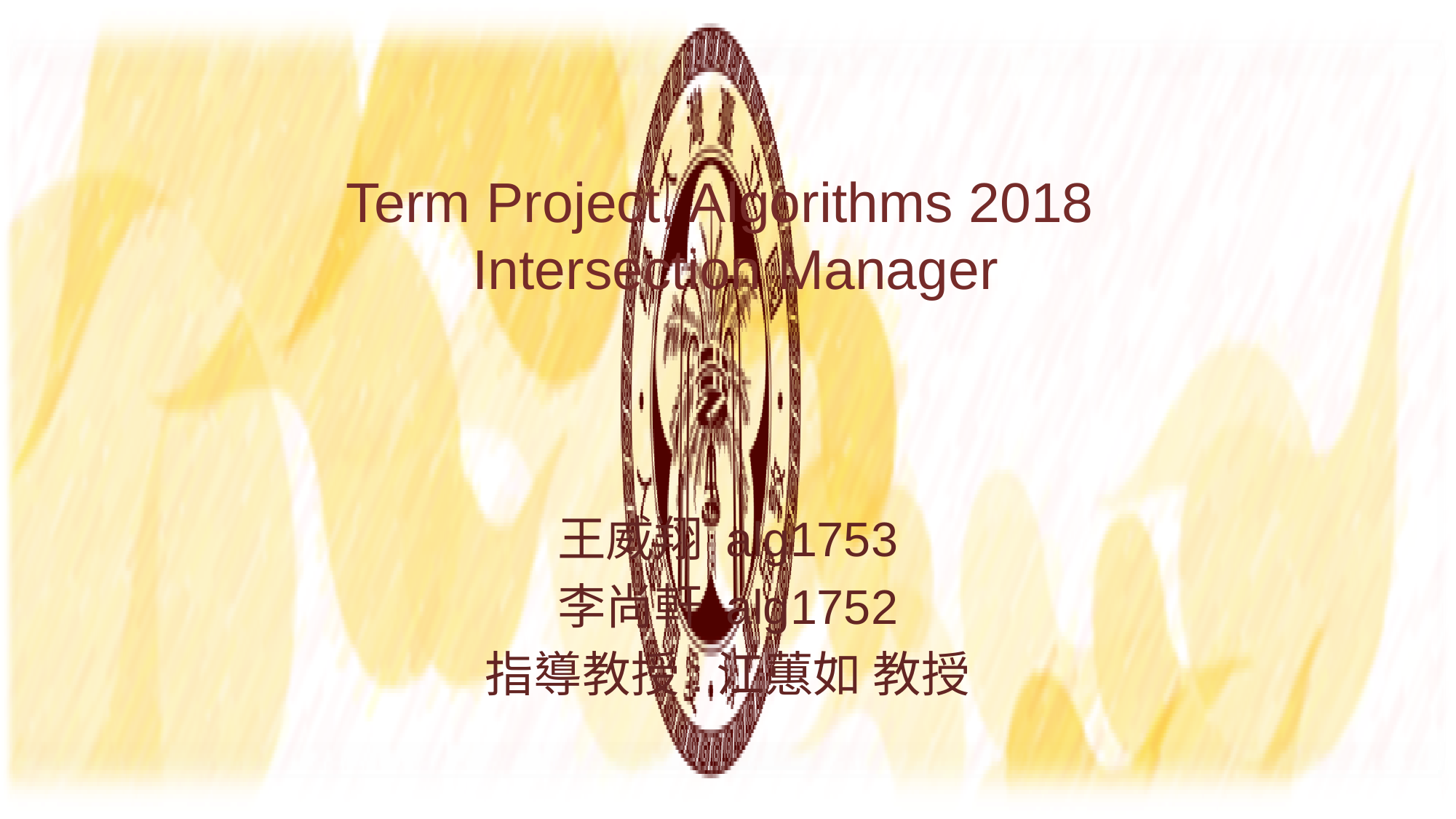

# Term Project, Algorithms 2018 Intersection Manager

王威翔 alg1753
李尚軒 alg1752
指導教授:江蕙如 教授